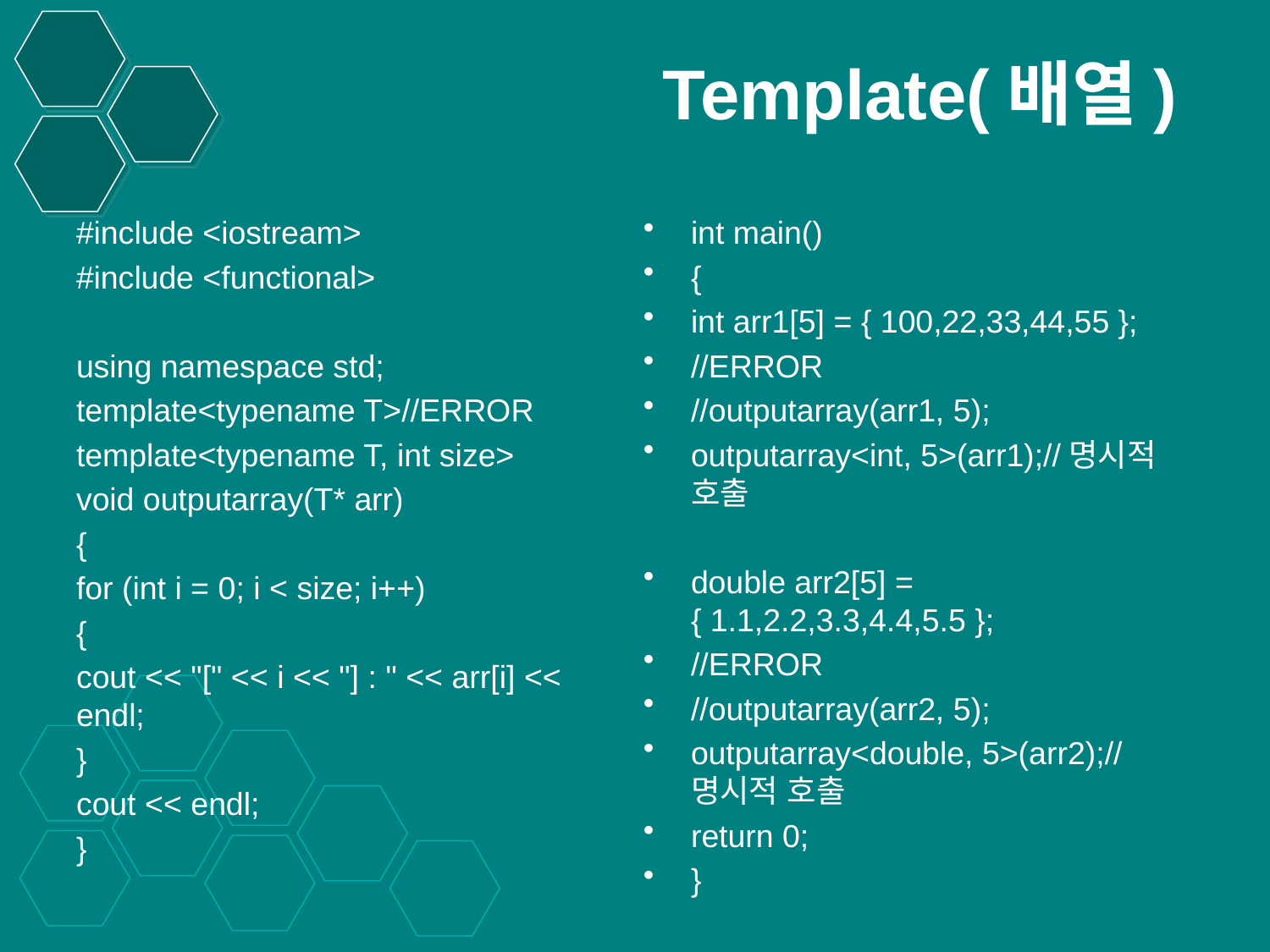

# Template(배열)
#include <iostream>
#include <functional>

using namespace std;
template<typename T>//ERROR
template<typename T, int size>
void outputarray(T* arr)
{
for (int i = 0; i < size; i++)
{
cout << "[" << i << "] : " << arr[i] << endl;
}
cout << endl;
}
int main()
{
int arr1[5] = { 100,22,33,44,55 };
//ERROR
//outputarray(arr1, 5);
outputarray<int, 5>(arr1);//명시적 호출

double arr2[5] = { 1.1,2.2,3.3,4.4,5.5 };
//ERROR
//outputarray(arr2, 5);
outputarray<double, 5>(arr2);//명시적 호출
return 0;
}